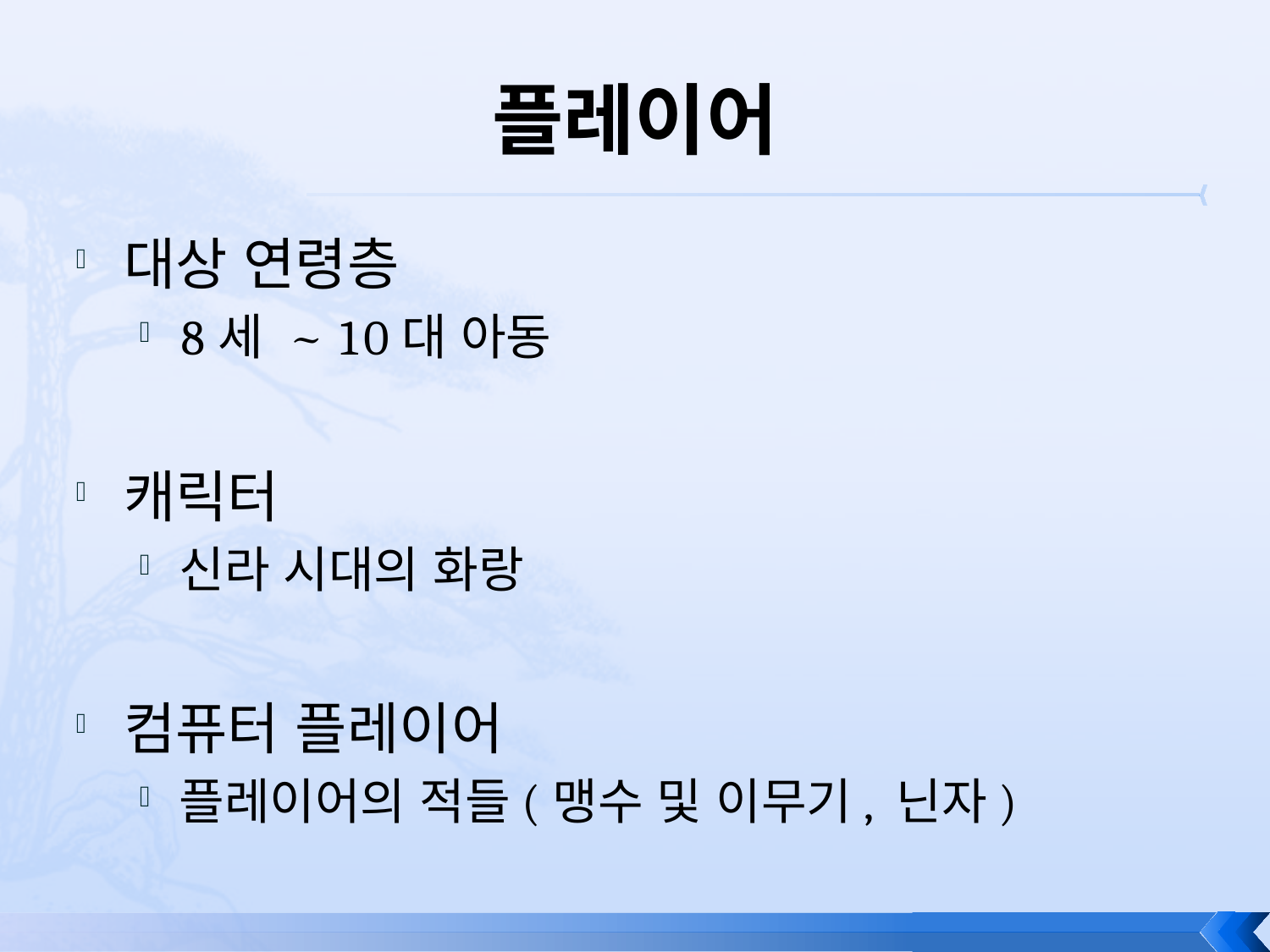

# 플레이어
대상 연령층
8세 ~ 10대 아동

캐릭터
신라 시대의 화랑

컴퓨터 플레이어
플레이어의 적들(맹수 및 이무기, 닌자)